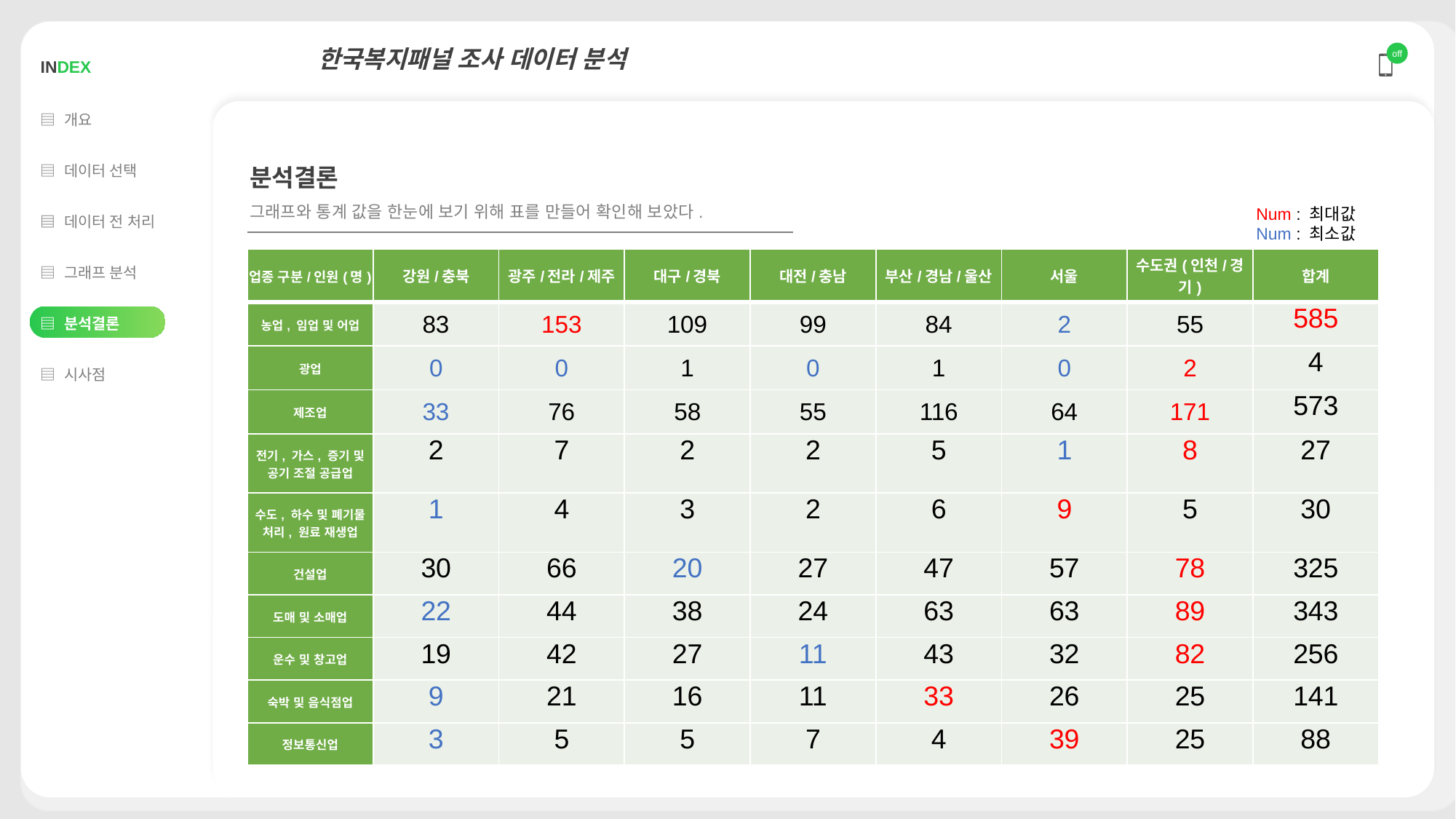

| INDEX |
| --- |
| ▤ 개요 |
| ▤ 데이터 선택 |
| ▤ 데이터 전 처리 |
| ▤ 그래프 분석 |
| ▤ 분석결론 |
| ▤ 시사점 |
|  |
|  |
한국복지패널 조사 데이터 분석
off

분석결론
그래프와 통계 값을 한눈에 보기 위해 표를 만들어 확인해 보았다.
Num : 최대값
Num : 최소값
| 업종 구분/인원(명) | 강원/충북 | 광주/전라/제주 | 대구/경북 | 대전/충남 | 부산/경남/울산 | 서울 | 수도권(인천/경기) | 합계 |
| --- | --- | --- | --- | --- | --- | --- | --- | --- |
| 농업, 임업 및 어업 | 83 | 153 | 109 | 99 | 84 | 2 | 55 | 585 |
| 광업 | 0 | 0 | 1 | 0 | 1 | 0 | 2 | 4 |
| 제조업 | 33 | 76 | 58 | 55 | 116 | 64 | 171 | 573 |
| 전기, 가스, 증기 및 공기 조절 공급업 | 2 | 7 | 2 | 2 | 5 | 1 | 8 | 27 |
| 수도, 하수 및 폐기물 처리, 원료 재생업 | 1 | 4 | 3 | 2 | 6 | 9 | 5 | 30 |
| 건설업 | 30 | 66 | 20 | 27 | 47 | 57 | 78 | 325 |
| 도매 및 소매업 | 22 | 44 | 38 | 24 | 63 | 63 | 89 | 343 |
| 운수 및 창고업 | 19 | 42 | 27 | 11 | 43 | 32 | 82 | 256 |
| 숙박 및 음식점업 | 9 | 21 | 16 | 11 | 33 | 26 | 25 | 141 |
| 정보통신업 | 3 | 5 | 5 | 7 | 4 | 39 | 25 | 88 |